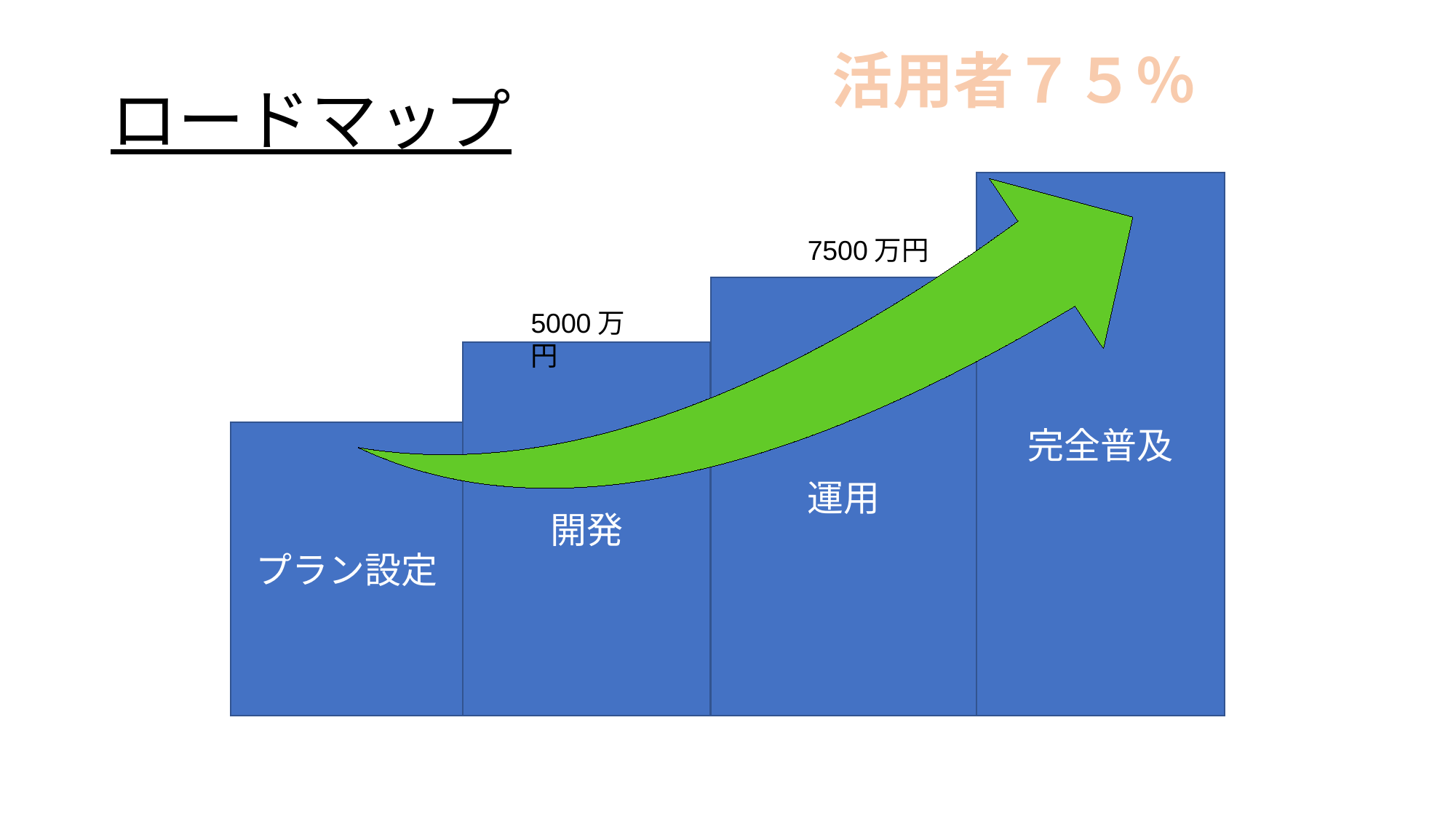

活用者７５％
# ロードマップ
完全普及
運用
開発
プラン設定
7500万円
5000万円